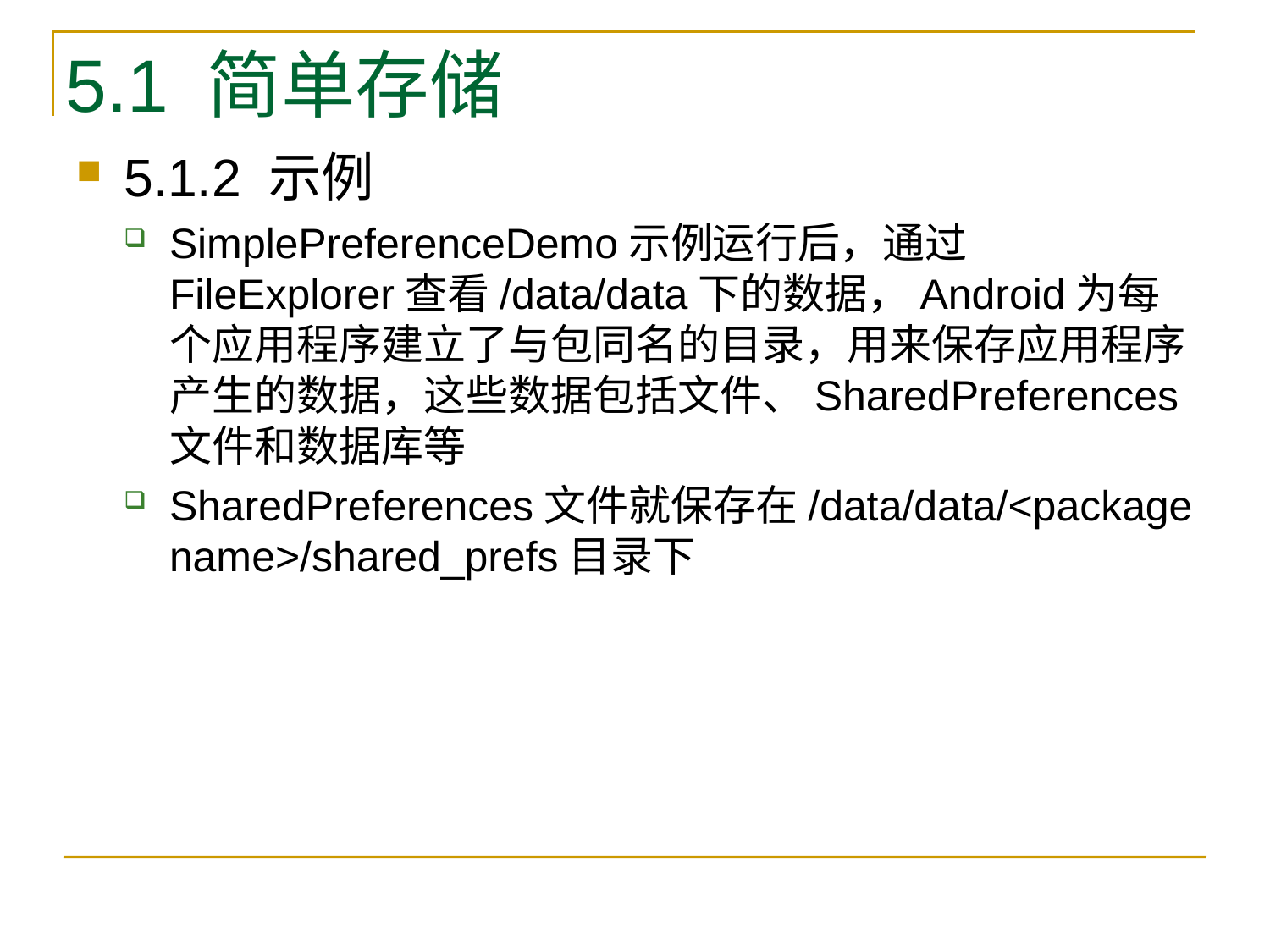

# 5.1 简单存储
5.1.2 示例
SimplePreferenceDemo示例运行后，通过FileExplorer查看/data/data下的数据，Android为每个应用程序建立了与包同名的目录，用来保存应用程序产生的数据，这些数据包括文件、SharedPreferences文件和数据库等
SharedPreferences文件就保存在/data/data/<package name>/shared_prefs目录下